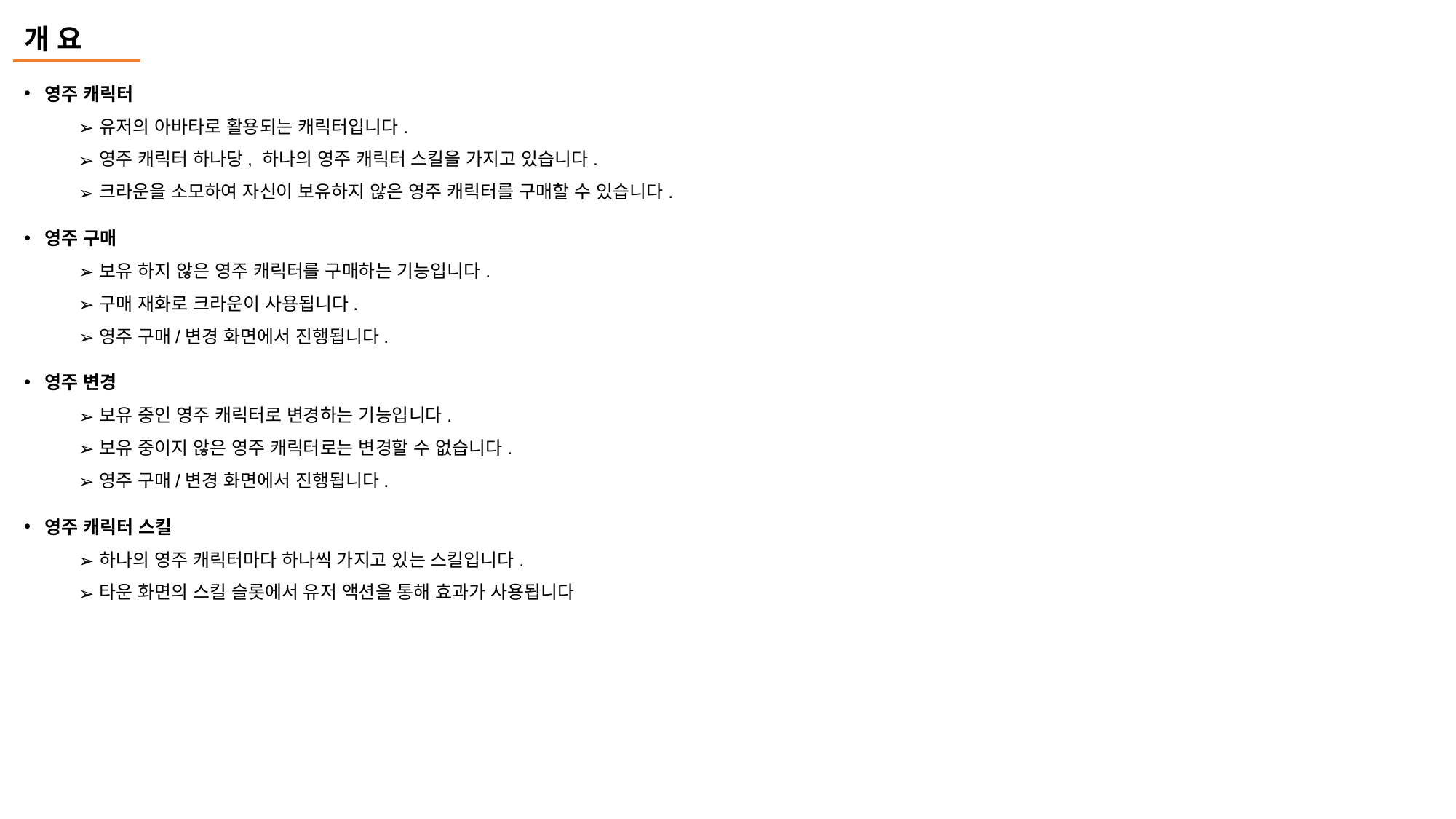

개 요
영주 캐릭터
유저의 아바타로 활용되는 캐릭터입니다.
영주 캐릭터 하나당, 하나의 영주 캐릭터 스킬을 가지고 있습니다.
크라운을 소모하여 자신이 보유하지 않은 영주 캐릭터를 구매할 수 있습니다.
영주 구매
보유 하지 않은 영주 캐릭터를 구매하는 기능입니다.
구매 재화로 크라운이 사용됩니다.
영주 구매/변경 화면에서 진행됩니다.
영주 변경
보유 중인 영주 캐릭터로 변경하는 기능입니다.
보유 중이지 않은 영주 캐릭터로는 변경할 수 없습니다.
영주 구매/변경 화면에서 진행됩니다.
영주 캐릭터 스킬
하나의 영주 캐릭터마다 하나씩 가지고 있는 스킬입니다.
타운 화면의 스킬 슬롯에서 유저 액션을 통해 효과가 사용됩니다